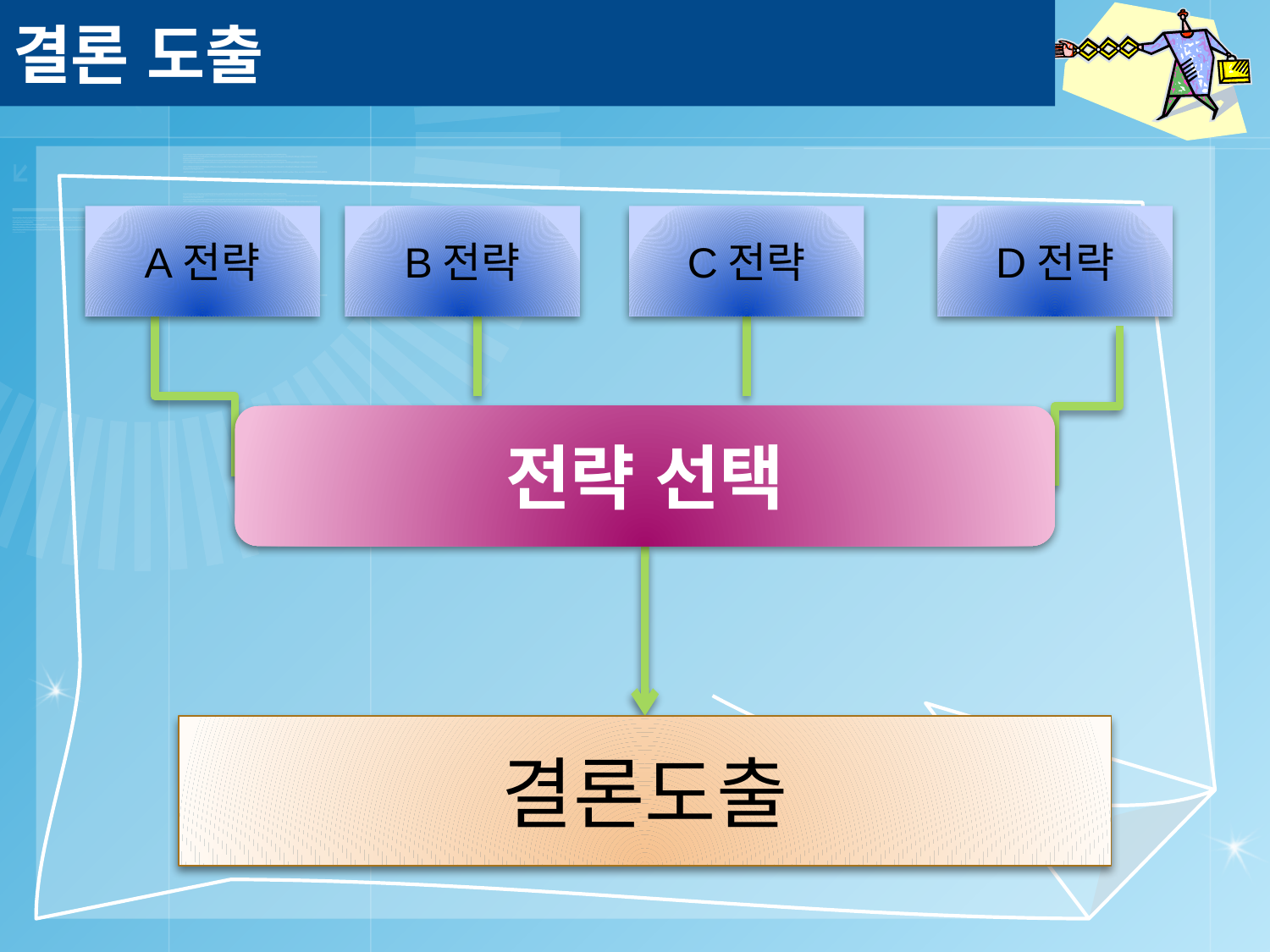

# 결론 도출

A전략
B전략
C전략
D전략
전략 선택
결론도출